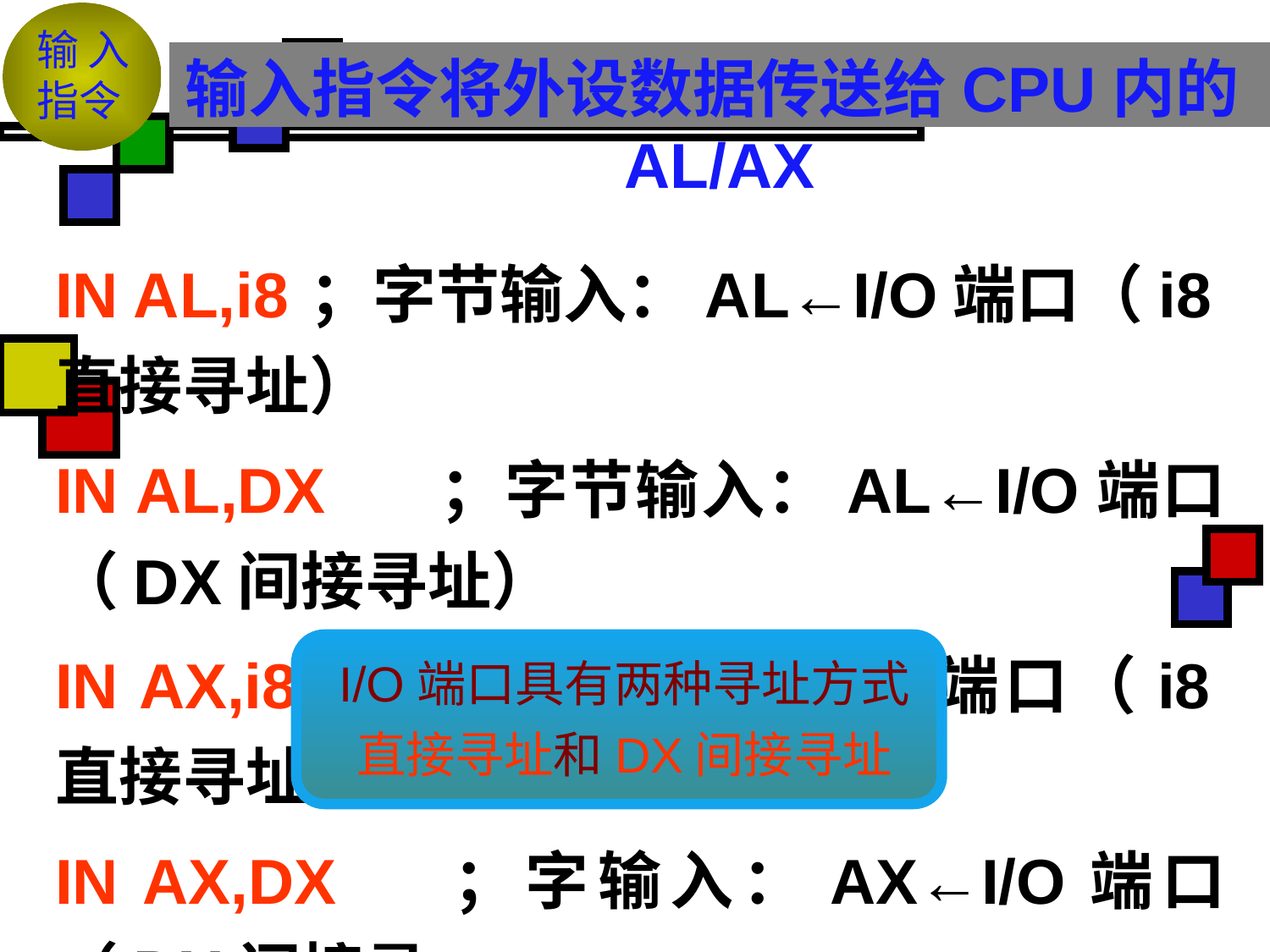

# 输入 指令
输入指令将外设数据传送给CPU内的AL/AX
IN AL,i8	；字节输入：AL←I/O端口（i8直接寻址）
IN AL,DX	；字节输入：AL←I/O端口（DX间接寻址）
IN AX,i8	；字输入：AX←I/O端口（i8直接寻址）
IN AX,DX	；字输入：AX←I/O端口（DX间接寻址）

I/O端口具有两种寻址方式
直接寻址和DX间接寻址